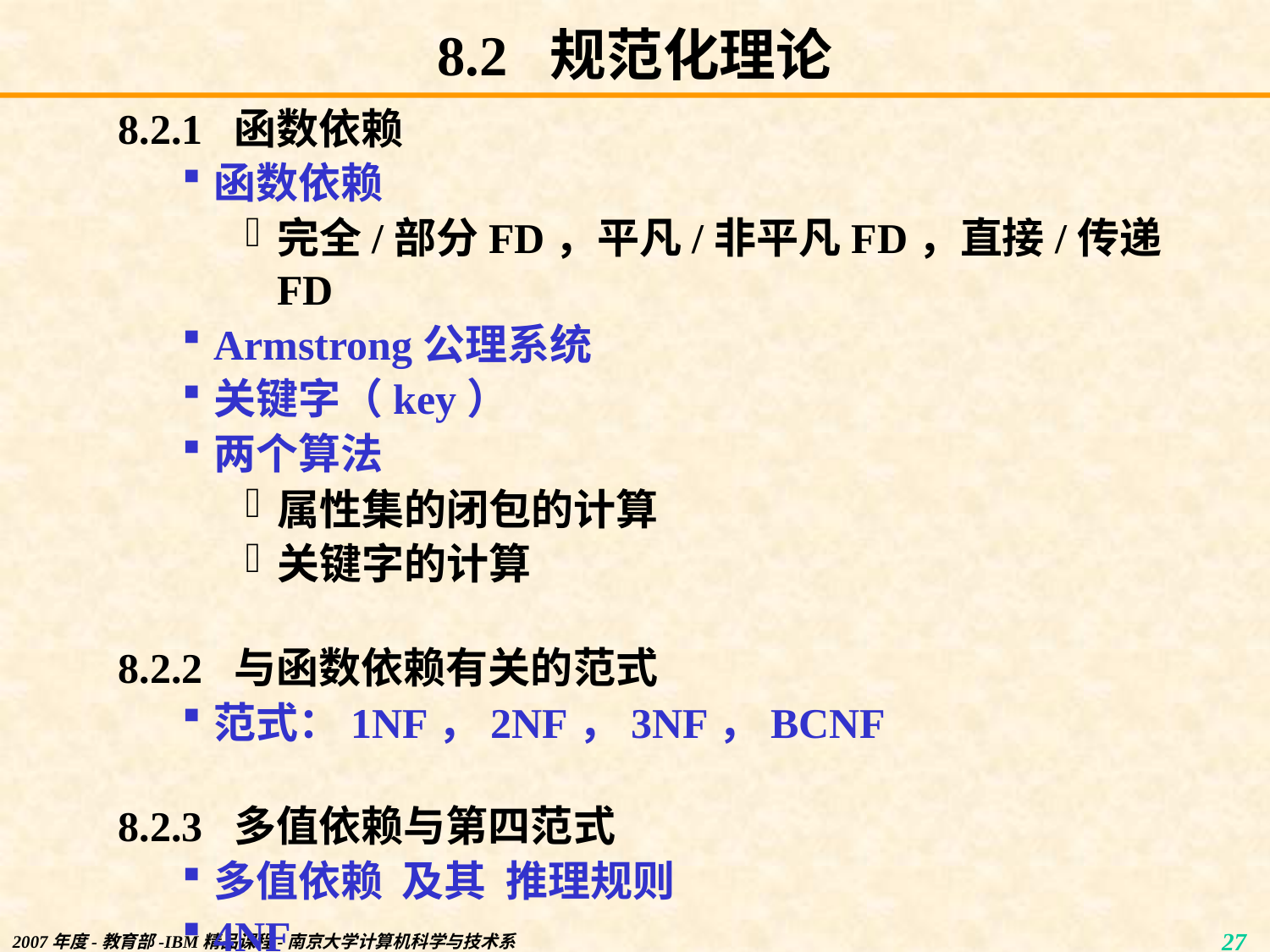

# 8.2  规范化理论
8.2.1  函数依赖
函数依赖
完全/部分FD，平凡/非平凡FD，直接/传递FD
Armstrong公理系统
关键字（key）
两个算法
属性集的闭包的计算
关键字的计算

8.2.2  与函数依赖有关的范式
范式：1NF，2NF，3NF，BCNF

8.2.3  多值依赖与第四范式
多值依赖  及其  推理规则
4NF
27
2007年度-教育部-IBM精品课程-南京大学计算机科学与技术系